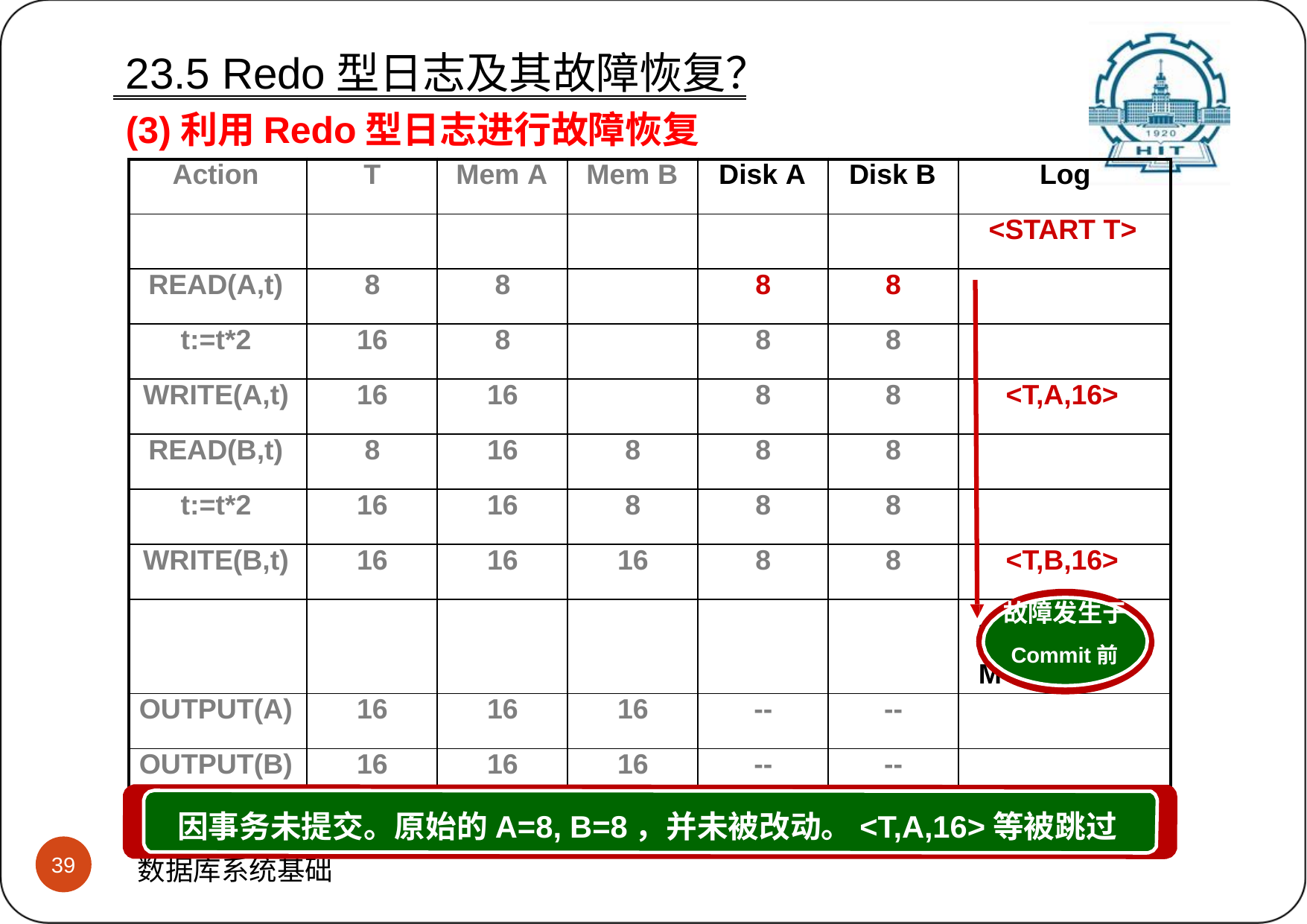

# 23.5 Redo型日志及其故障恢复？ (3)利用Redo型日志进行故障恢复

| Action | T | Mem A | Mem B | Disk A | Disk B | Log |
| --- | --- | --- | --- | --- | --- | --- |
|  |  |  |  |  |  | <START T> |
| READ(A,t) | 8 | 8 |  | 8 | 8 |  |
| t:=t\*2 | 16 | 8 |  | 8 | 8 |  |
| WRITE(A,t) | 16 | 16 |  | 8 | 8 | <T,A,16> |
| READ(B,t) | 8 | 16 | 8 | 8 | 8 |  |
| t:=t\*2 | 16 | 16 | 8 | 8 | 8 |  |
| WRITE(B,t) | 16 | 16 | 16 | 8 | 8 | <T,B,16> |
|  |  |  |  |  |  | <C故O障M发M生IT于T> |
| OUTPUT(A) | 16 | 16 | 16 | -- | -- |  |
| OUTPUT(B) | 16 | 16 | 16 | -- | -- |  |

故障发生于

Commit前

因事务未提交。原始的A=8, B=8，并未被改动。<T,A,16>等被跳过